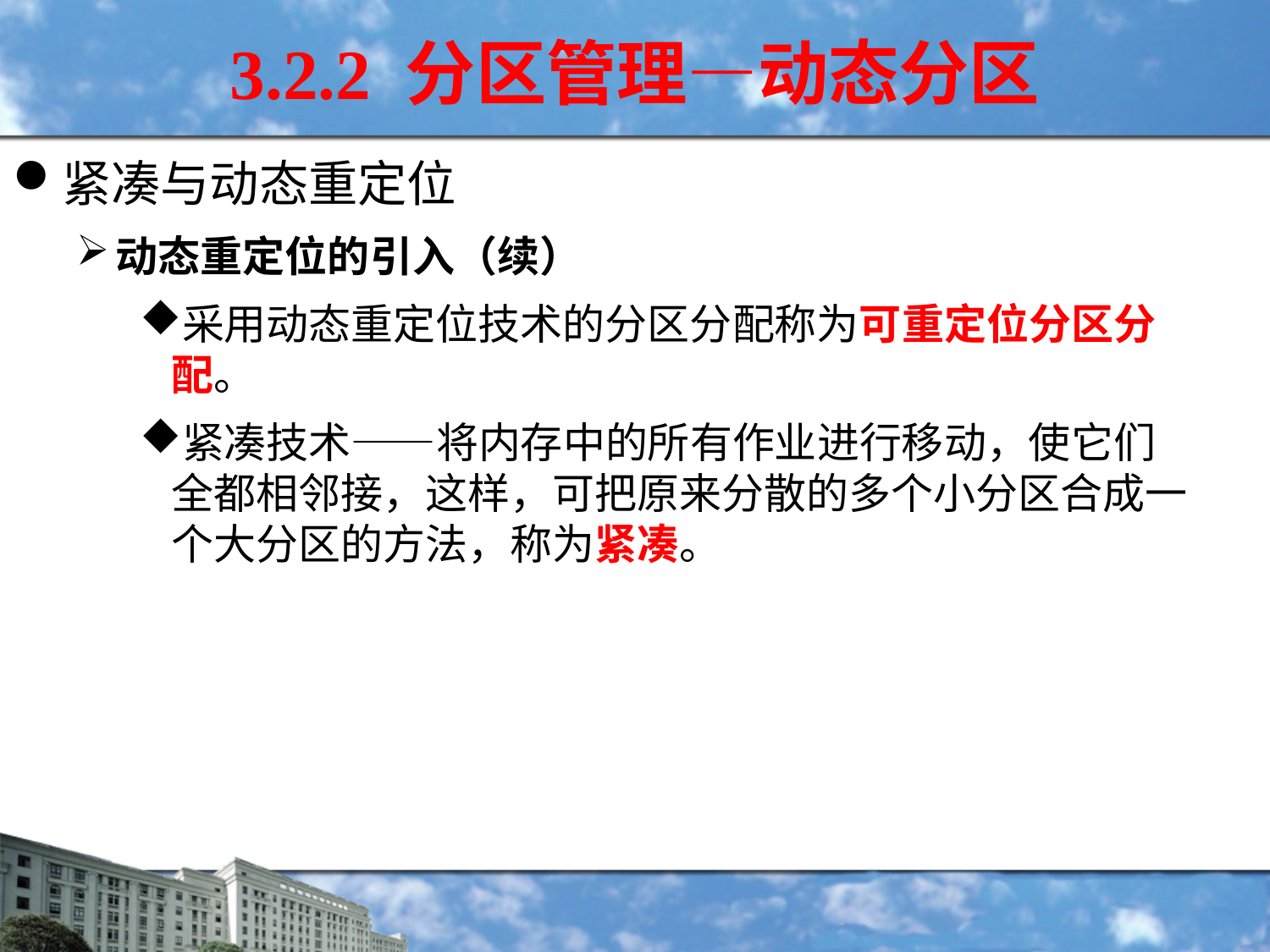

3.2.2 分区管理—动态分区
紧凑与动态重定位
动态重定位的引入（续）
采用动态重定位技术的分区分配称为可重定位分区分配。
紧凑技术——将内存中的所有作业进行移动，使它们全都相邻接，这样，可把原来分散的多个小分区合成一个大分区的方法，称为紧凑。